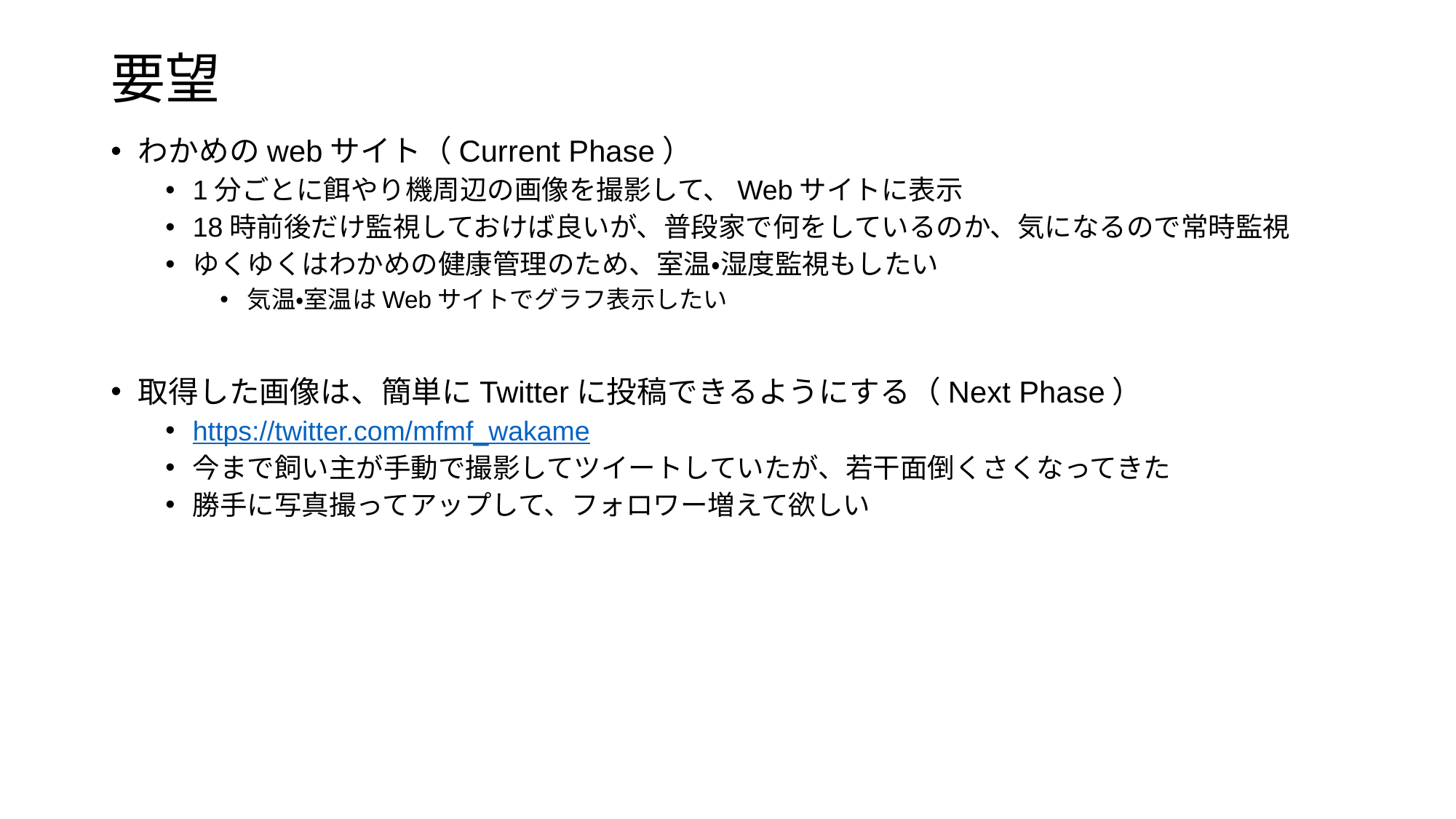

# 要望
わかめのwebサイト（Current Phase）
1分ごとに餌やり機周辺の画像を撮影して、Webサイトに表示
18時前後だけ監視しておけば良いが、普段家で何をしているのか、気になるので常時監視
ゆくゆくはわかめの健康管理のため、室温・湿度監視もしたい
気温・室温はWebサイトでグラフ表示したい

取得した画像は、簡単にTwitterに投稿できるようにする（Next Phase）
https://twitter.com/mfmf_wakame
今まで飼い主が手動で撮影してツイートしていたが、若干面倒くさくなってきた
勝手に写真撮ってアップして、フォロワー増えて欲しい